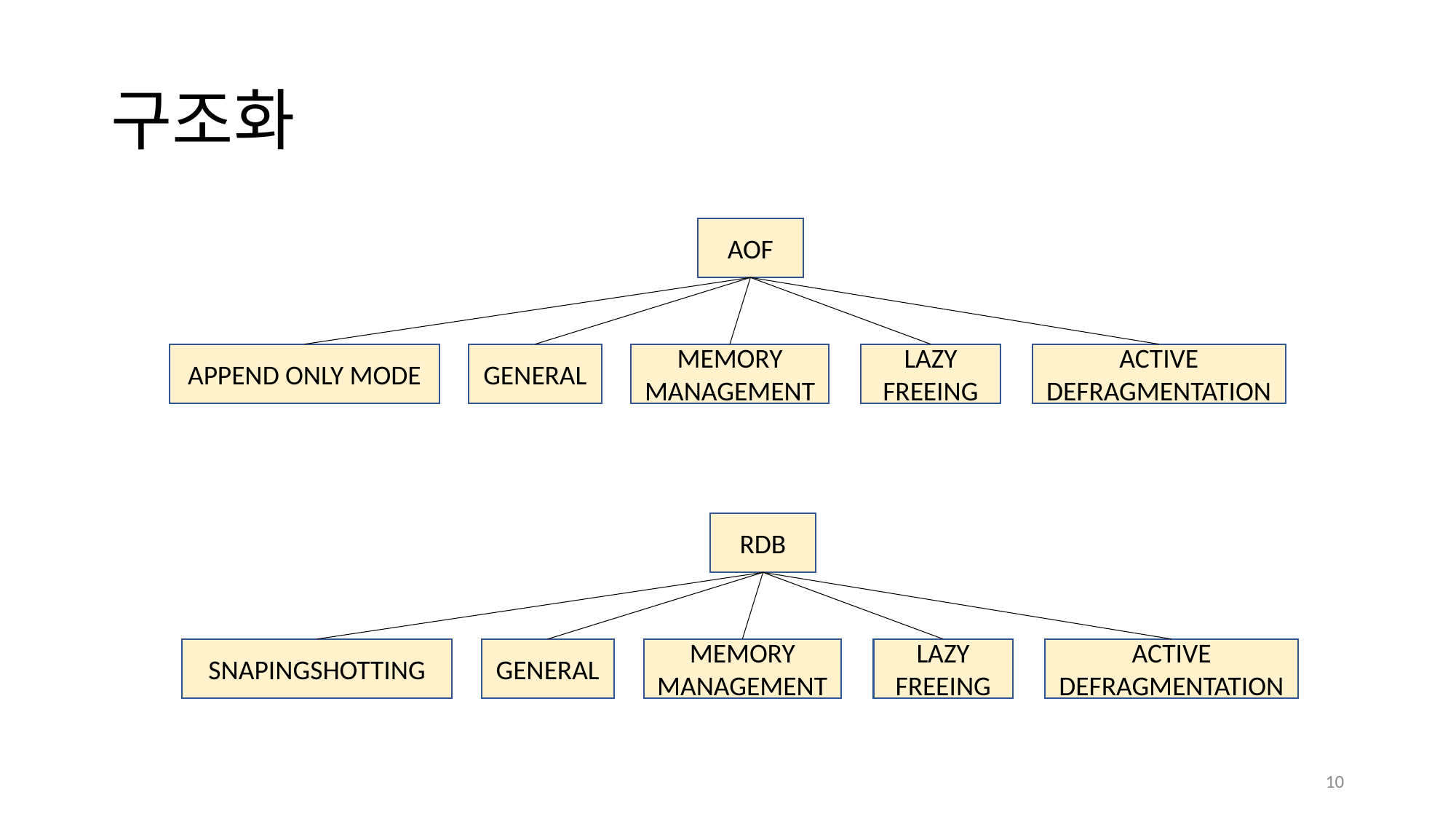

# 구조화
AOF
APPEND ONLY MODE
ACTIVE
DEFRAGMENTATION
MEMORY
MANAGEMENT
LAZY
FREEING
GENERAL
RDB
SNAPINGSHOTTING
ACTIVE
DEFRAGMENTATION
MEMORY
MANAGEMENT
LAZY
FREEING
GENERAL
10